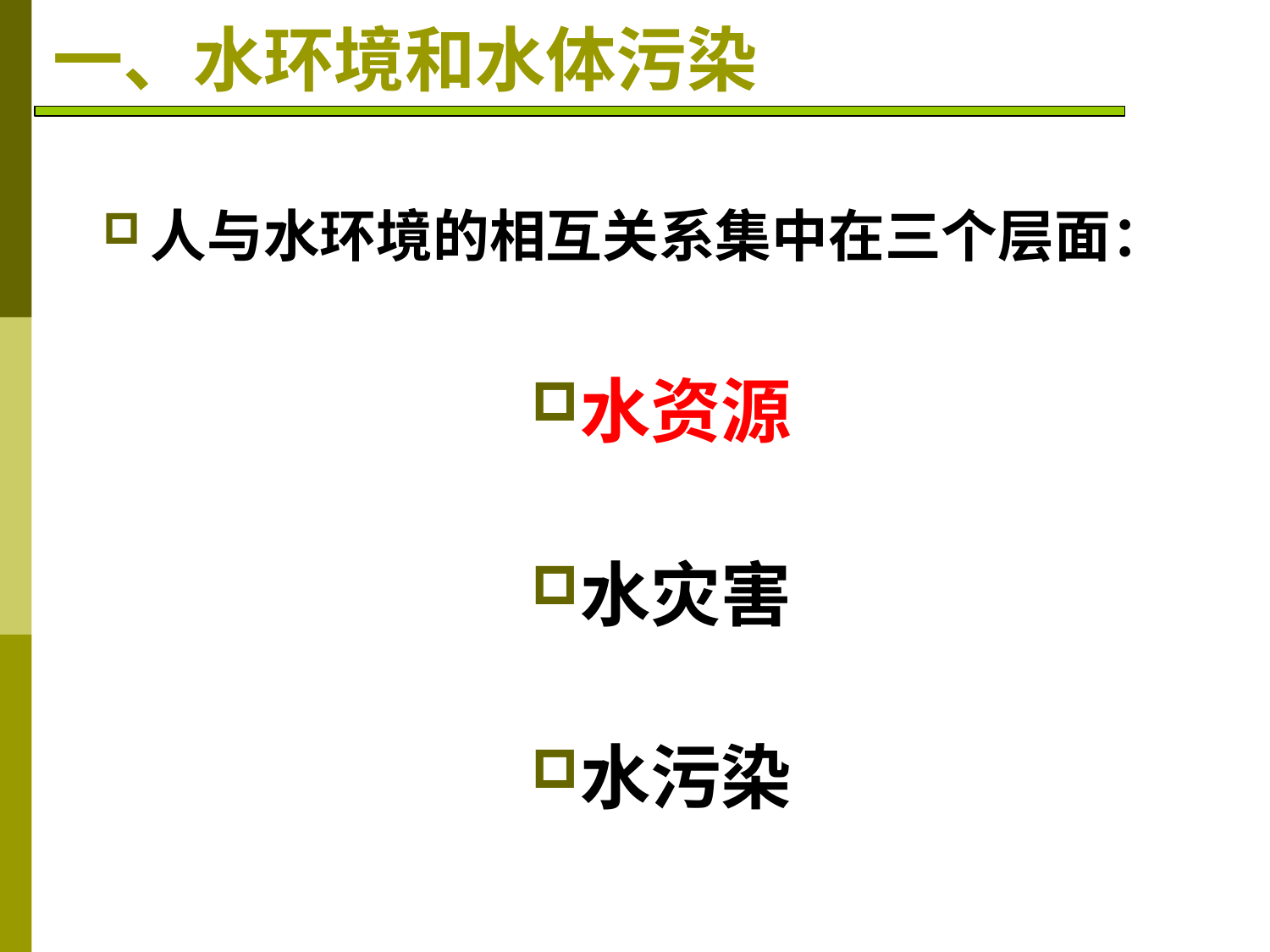

# 一、水环境和水体污染

人与水环境的相互关系集中在三个层面：
水资源
水灾害
水污染